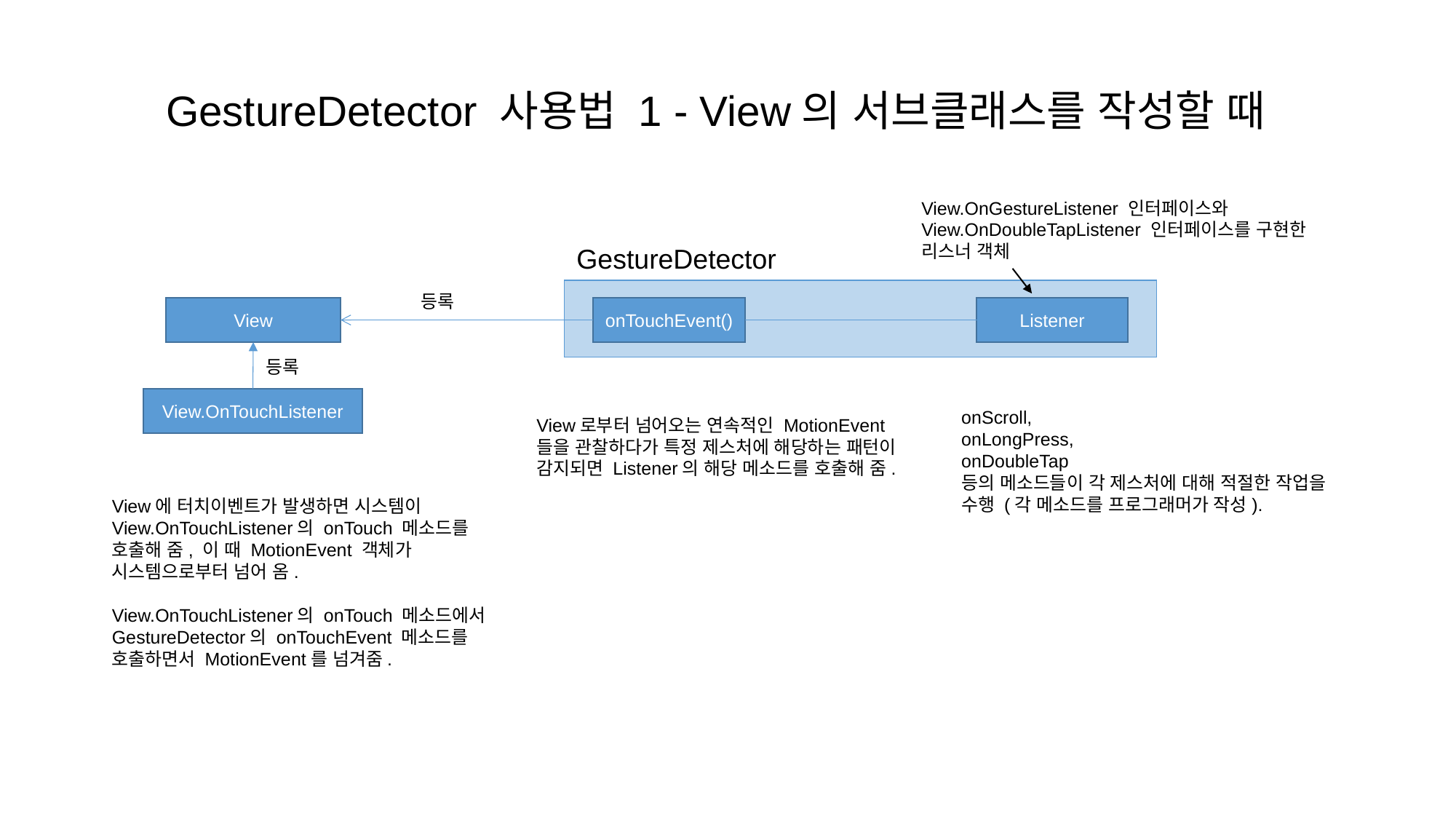

GestureDetector 사용법 1 - View의 서브클래스를 작성할 때
View.OnGestureListener 인터페이스와
View.OnDoubleTapListener 인터페이스를 구현한
리스너 객체
GestureDetector

등록
View
onTouchEvent()
Listener
등록
View.OnTouchListener
onScroll,
onLongPress,
onDoubleTap
등의 메소드들이 각 제스처에 대해 적절한 작업을 수행 (각 메소드를 프로그래머가 작성).
View로부터 넘어오는 연속적인 MotionEvent들을 관찰하다가 특정 제스처에 해당하는 패턴이 감지되면 Listener의 해당 메소드를 호출해 줌.
View에 터치이벤트가 발생하면 시스템이 View.OnTouchListener의 onTouch 메소드를 호출해 줌, 이 때 MotionEvent 객체가 시스템으로부터 넘어 옴.

View.OnTouchListener의 onTouch 메소드에서 GestureDetector의 onTouchEvent 메소드를 호출하면서 MotionEvent를 넘겨줌.